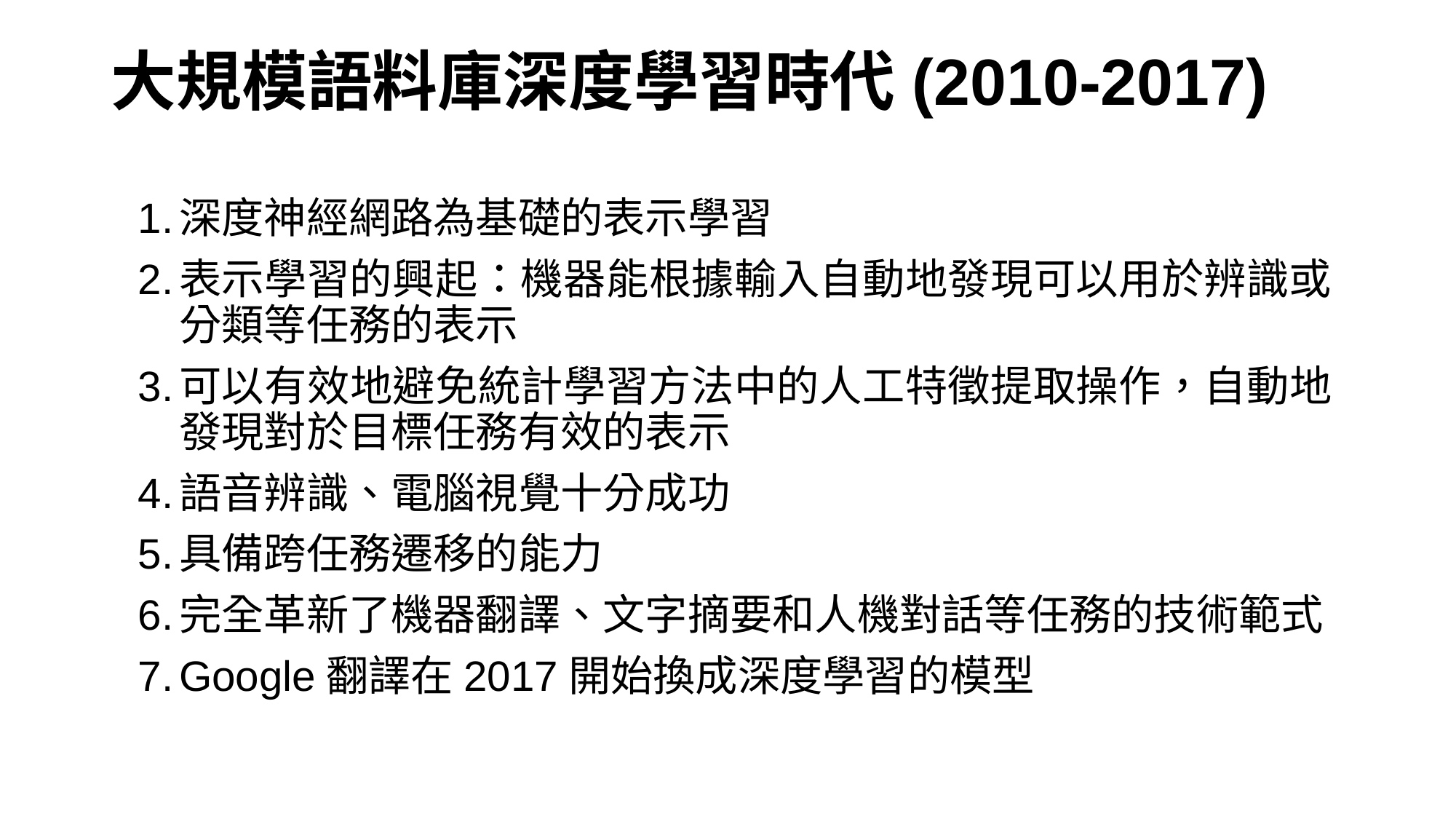

# 大規模語料庫深度學習時代(2010-2017)
深度神經網路為基礎的表示學習
表示學習的興起：機器能根據輸入自動地發現可以用於辨識或分類等任務的表示
可以有效地避免統計學習方法中的人工特徵提取操作，自動地發現對於目標任務有效的表示
語音辨識、電腦視覺十分成功
具備跨任務遷移的能力
完全革新了機器翻譯、文字摘要和人機對話等任務的技術範式
Google翻譯在2017開始換成深度學習的模型